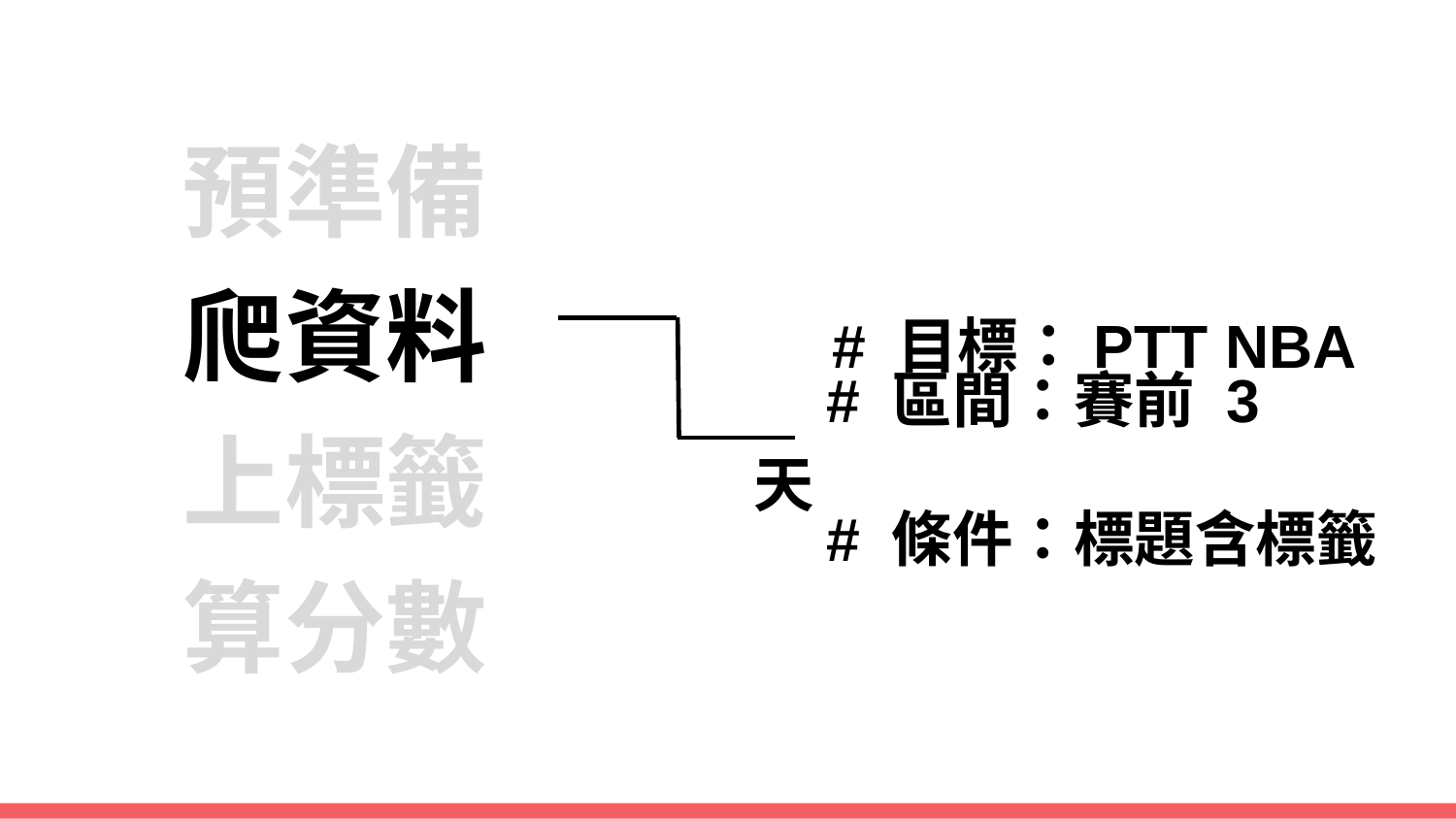

預準備
爬資料
# 目標：PTT NBA
上標籤
# 區間：賽前 3 天
# 條件：標題含標籤
算分數